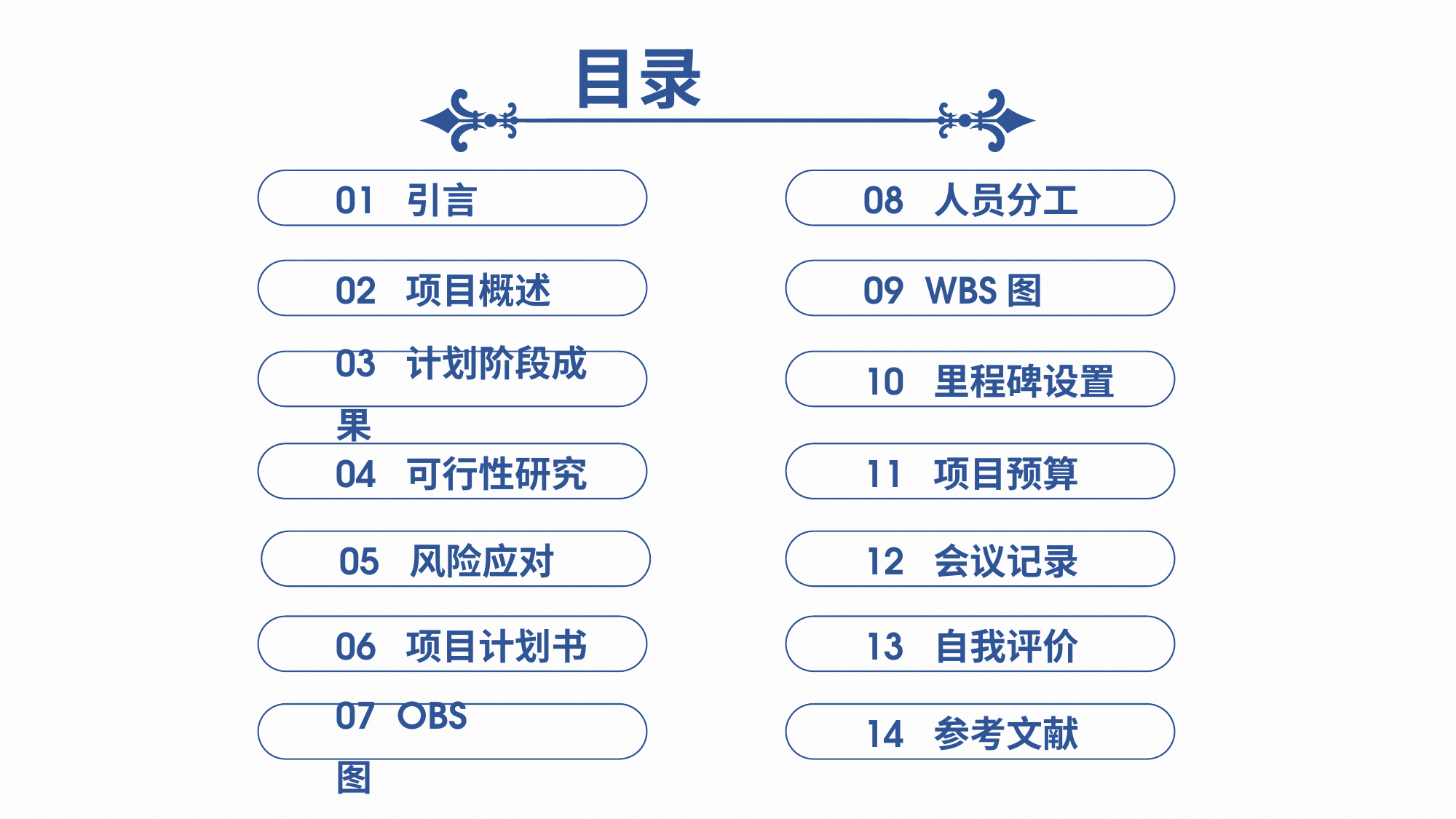

目录

01  引言

08  人员分工

02  项目概述

09  WBS图

03  计划阶段成果

10  里程碑设置

04  可行性研究

11  项目预算

05  风险应对

12  会议记录

06  项目计划书

13  自我评价

07  OBS图

14  参考文献